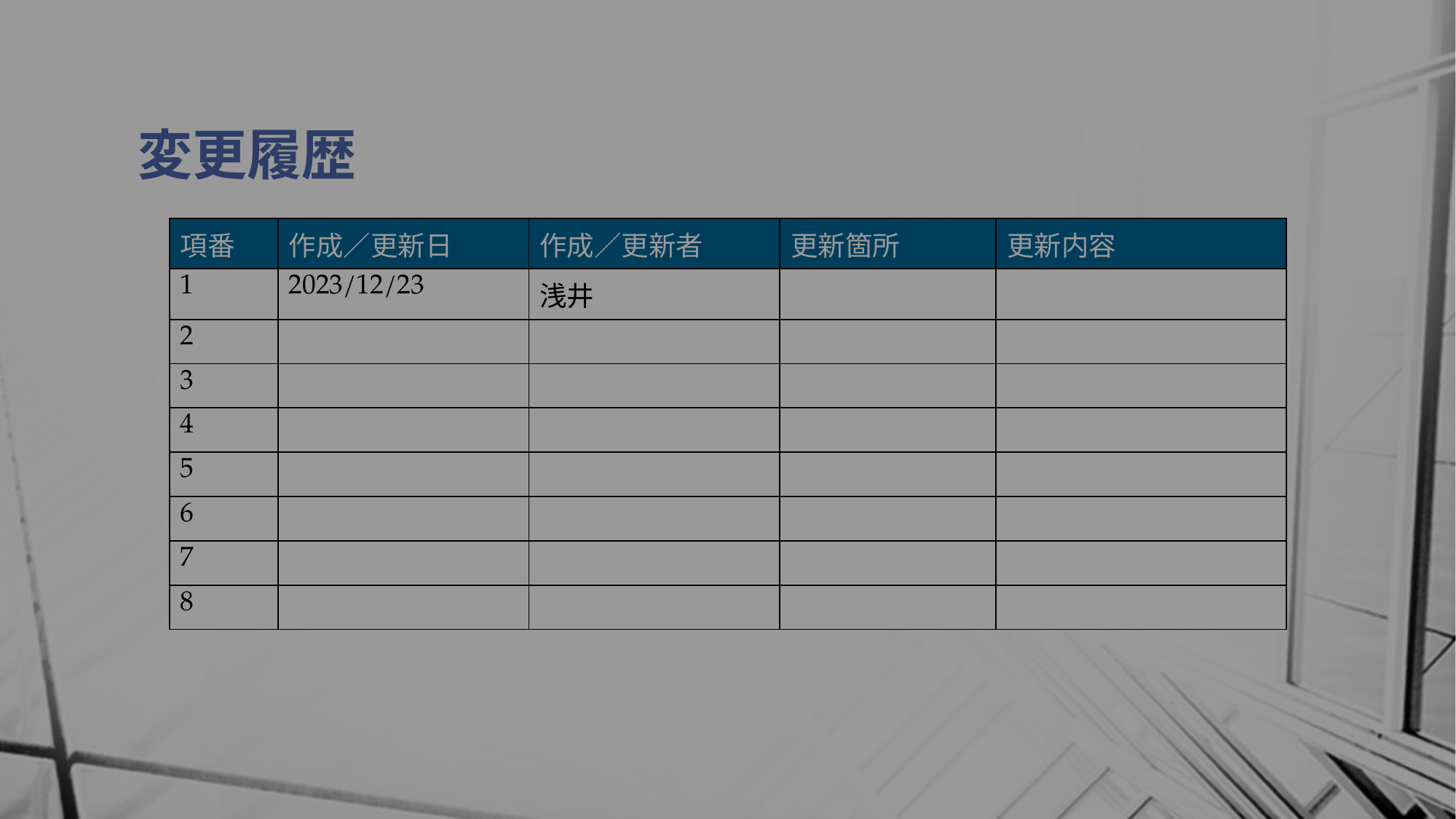

# 変更履歴
| 項番 | 作成／更新日 | 作成／更新者 | 更新箇所 | 更新内容 |
| --- | --- | --- | --- | --- |
| 1 | 2023/12/23 | 浅井 |  |  |
| 2 |  |  |  |  |
| 3 |  |  |  |  |
| 4 |  |  |  |  |
| 5 |  |  |  |  |
| 6 |  |  |  |  |
| 7 |  |  |  |  |
| 8 |  |  |  |  |